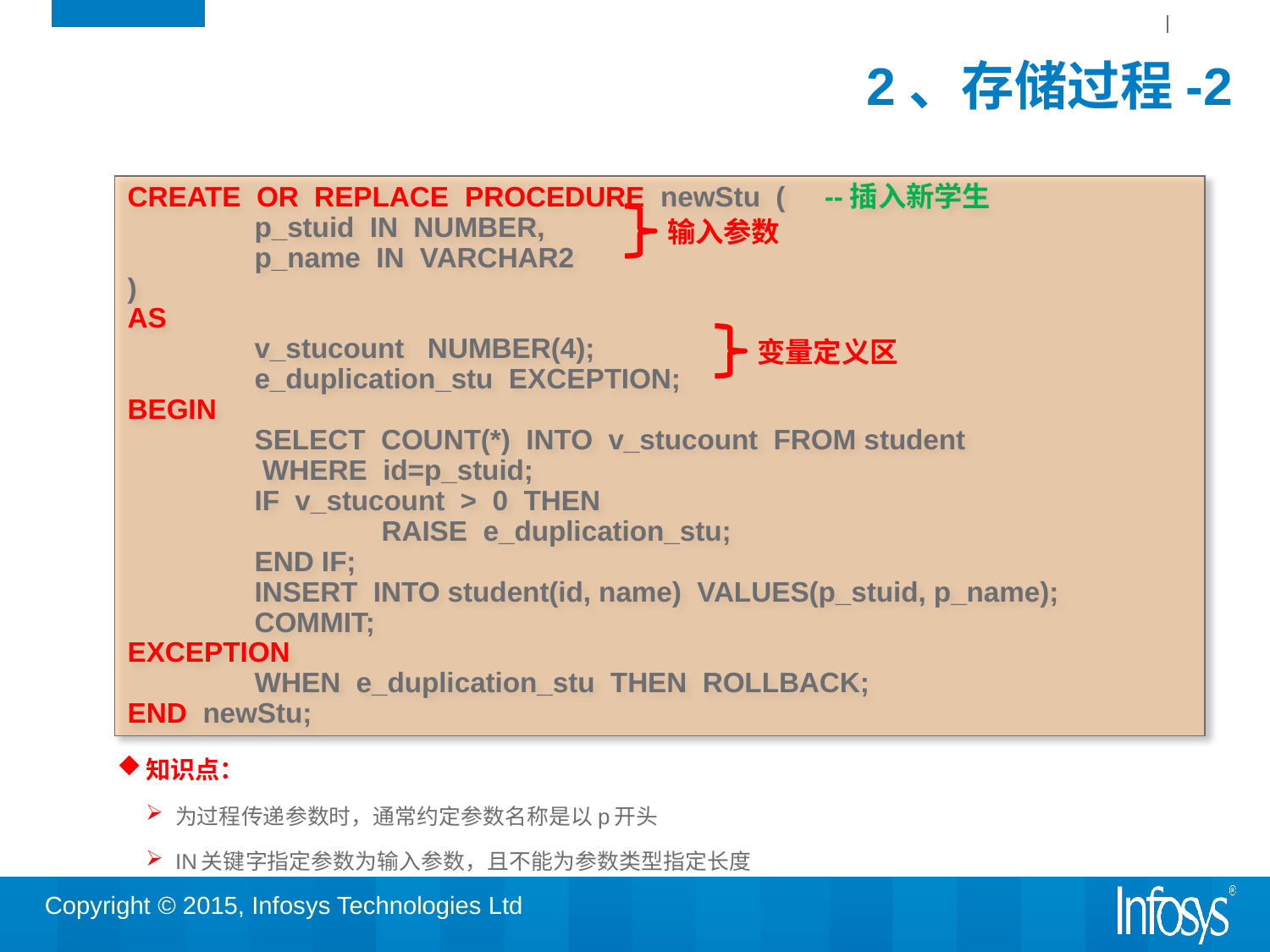

# 2、存储过程-2

知识点：
为过程传递参数时，通常约定参数名称是以p开头
IN关键字指定参数为输入参数，且不能为参数类型指定长度

CREATE  OR  REPLACE  PROCEDURE  newStu  (     --插入新学生
	p_stuid  IN  NUMBER,
	p_name  IN  VARCHAR2
)
AS
	v_stucount   NUMBER(4);
	e_duplication_stu  EXCEPTION;
BEGIN
	SELECT  COUNT(*)  INTO  v_stucount  FROM student
	 WHERE  id=p_stuid;
	IF  v_stucount  >  0  THEN
		RAISE  e_duplication_stu;
	END IF;
	INSERT  INTO student(id, name)  VALUES(p_stuid, p_name);
	COMMIT;
EXCEPTION
	WHEN  e_duplication_stu  THEN  ROLLBACK;
END  newStu;
输入参数

变量定义区